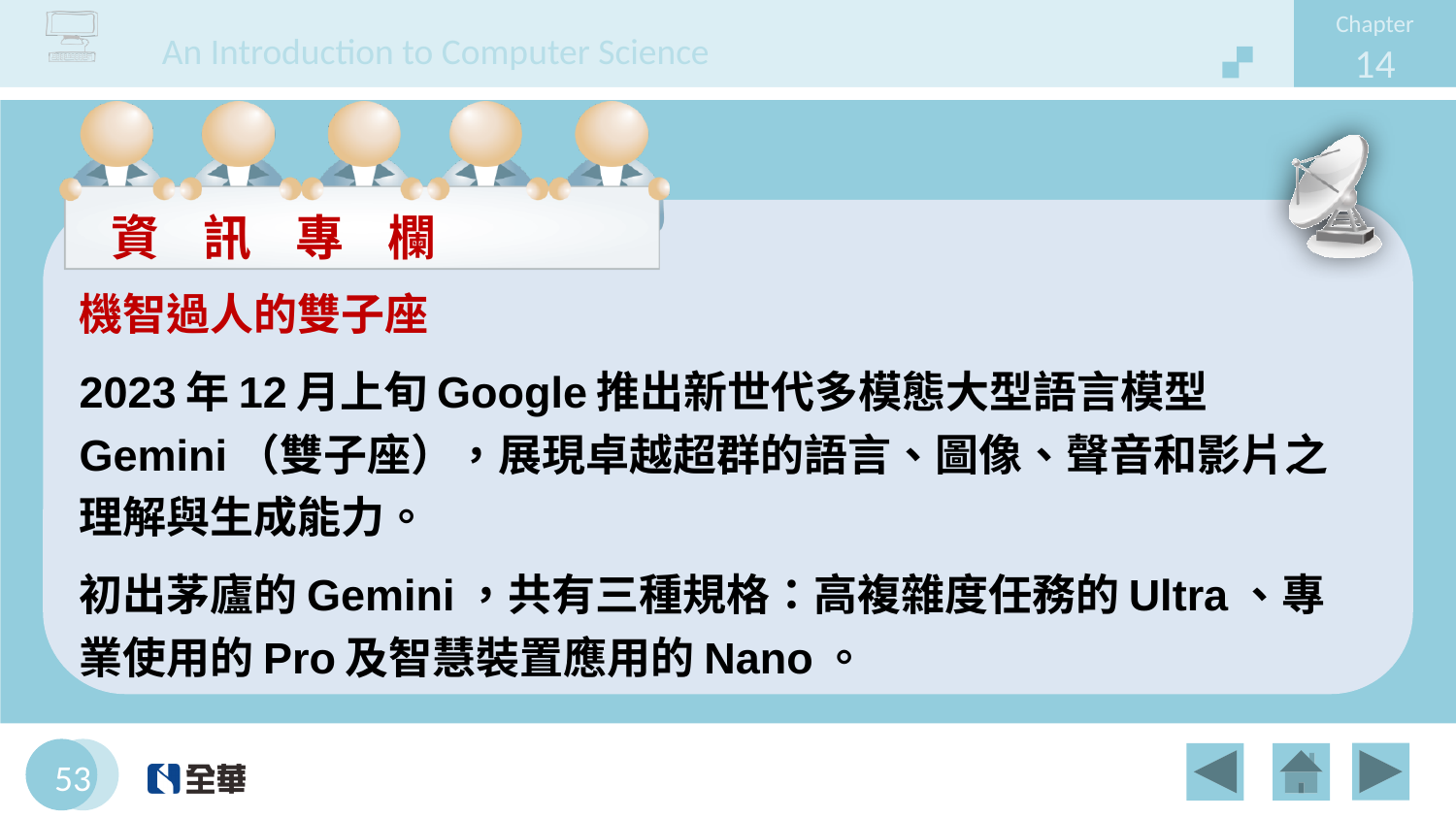

機智過人的雙子座
2023年12月上旬Google推出新世代多模態大型語言模型Gemini（雙子座），展現卓越超群的語言、圖像、聲音和影片之理解與生成能力。
初出茅廬的Gemini，共有三種規格：高複雜度任務的Ultra、專業使用的Pro及智慧裝置應用的Nano。